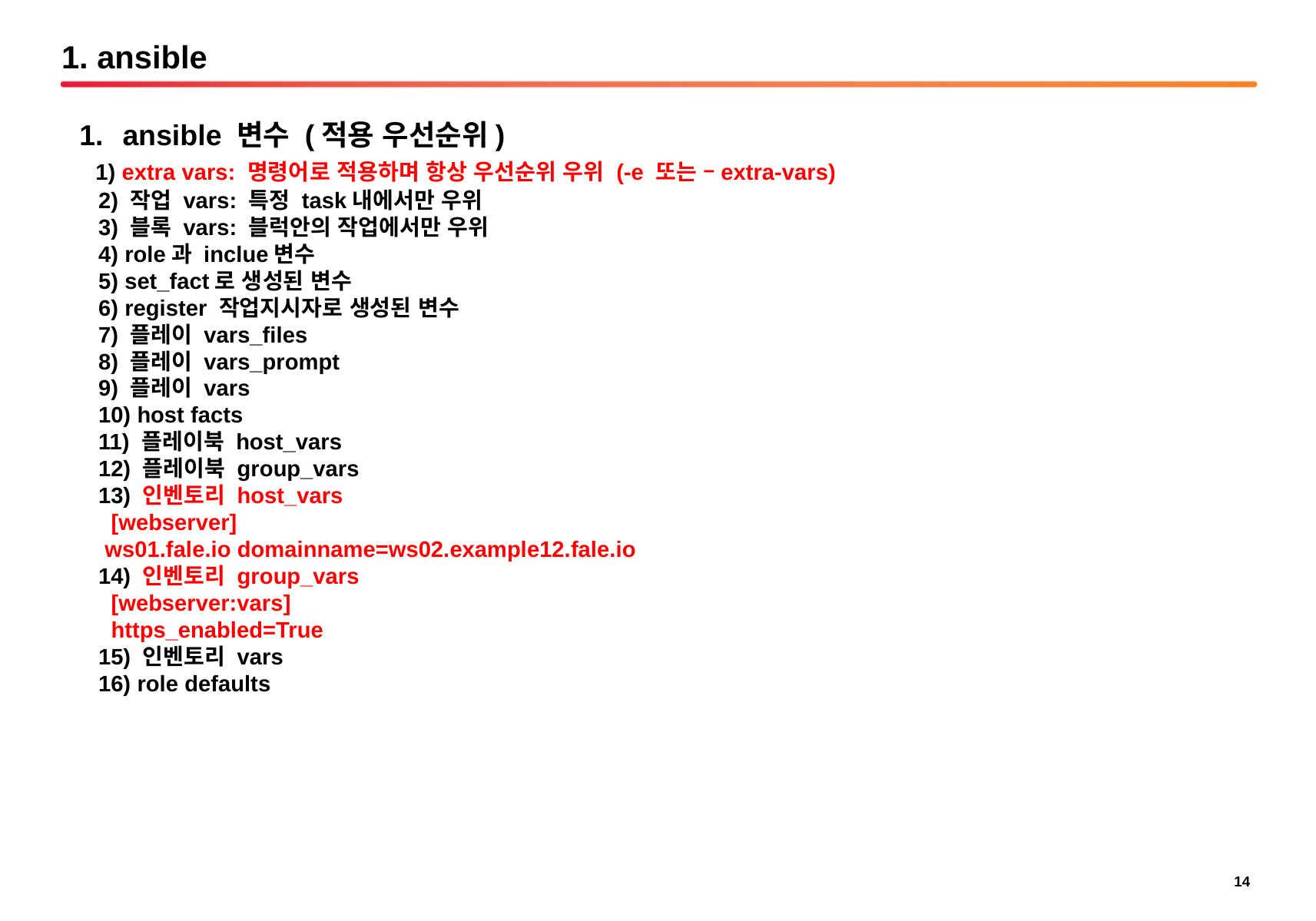

# 1. ansible
ansible 변수 (적용 우선순위)
  1) extra vars: 명령어로 적용하며 항상 우선순위 우위 (-e 또는 –extra-vars)
   2) 작업 vars: 특정 task내에서만 우위
   3) 블록 vars: 블럭안의 작업에서만 우위
   4) role과 inclue변수
   5) set_fact로 생성된 변수
   6) register 작업지시자로 생성된 변수
   7) 플레이 vars_files
   8) 플레이 vars_prompt
   9) 플레이 vars
   10) host facts
   11) 플레이북 host_vars
   12) 플레이북 group_vars
   13) 인벤토리 host_vars
     [webserver]
    ws01.fale.io domainname=ws02.example12.fale.io
   14) 인벤토리 group_vars
     [webserver:vars]
     https_enabled=True
   15) 인벤토리 vars
   16) role defaults